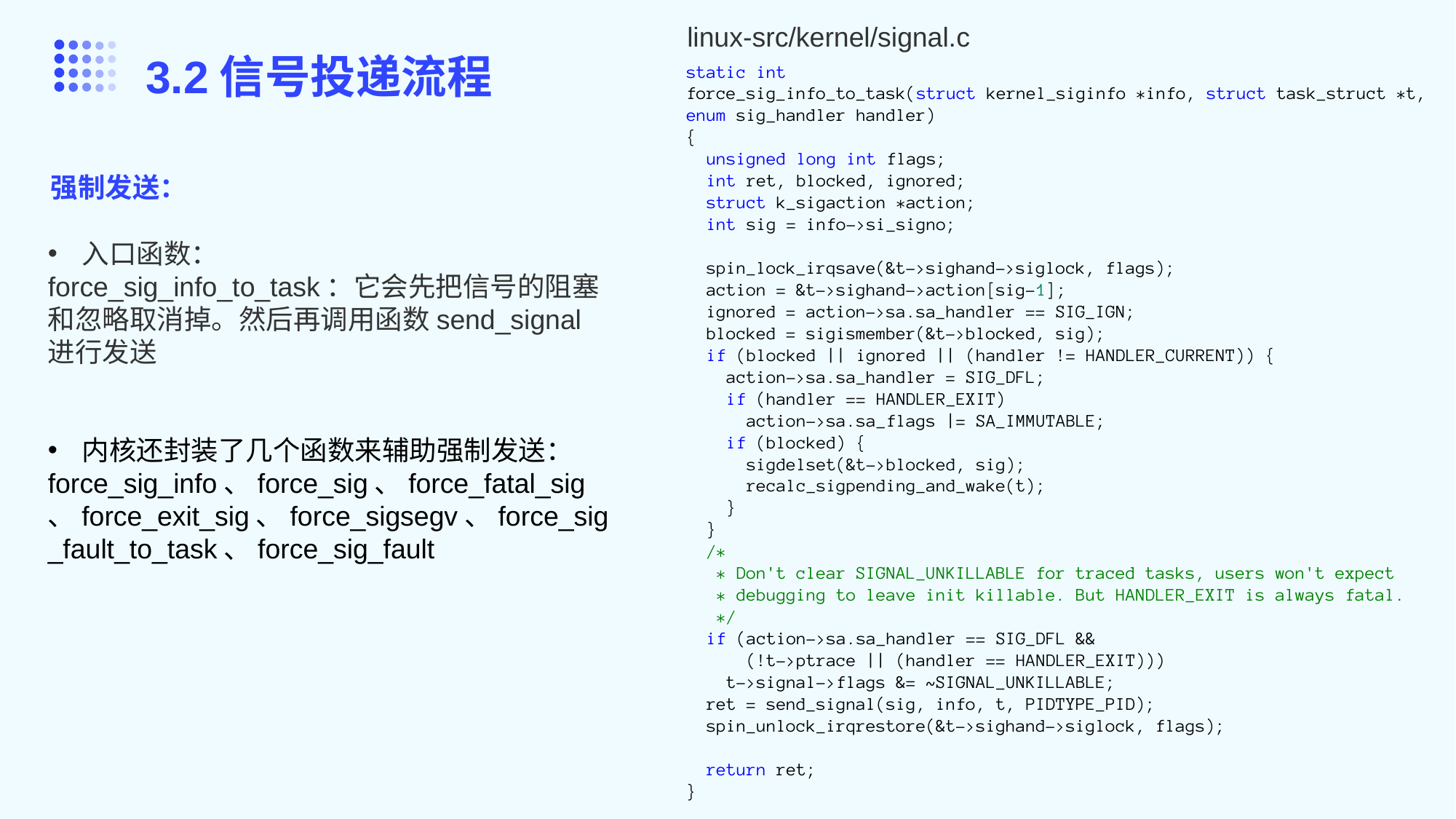

3.2信号投递流程

linux-src/kernel/signal.c
static int
force_sig_info_to_task(struct kernel_siginfo *info, struct task_struct *t, enum sig_handler handler)
{
  unsigned long int flags;
  int ret, blocked, ignored;
  struct k_sigaction *action;
  int sig = info->si_signo;
  spin_lock_irqsave(&t->sighand->siglock, flags);
  action = &t->sighand->action[sig-1];
  ignored = action->sa.sa_handler == SIG_IGN;
  blocked = sigismember(&t->blocked, sig);
  if (blocked || ignored || (handler != HANDLER_CURRENT)) {
    action->sa.sa_handler = SIG_DFL;
    if (handler == HANDLER_EXIT)
      action->sa.sa_flags |= SA_IMMUTABLE;
    if (blocked) {
      sigdelset(&t->blocked, sig);
      recalc_sigpending_and_wake(t);
    }
  }
  /*
   * Don't clear SIGNAL_UNKILLABLE for traced tasks, users won't expect
   * debugging to leave init killable. But HANDLER_EXIT is always fatal.
   */
  if (action->sa.sa_handler == SIG_DFL &&
      (!t->ptrace || (handler == HANDLER_EXIT)))
    t->signal->flags &= ~SIGNAL_UNKILLABLE;
  ret = send_signal(sig, info, t, PIDTYPE_PID);
  spin_unlock_irqrestore(&t->sighand->siglock, flags);
  return ret;
}
强制发送：

入口函数：
force_sig_info_to_task：它会先把信号的阻塞和忽略取消掉。然后再调用函数send_signal进行发送

内核还封装了几个函数来辅助强制发送：
force_sig_info、force_sig、force_fatal_sig、force_exit_sig、force_sigsegv、force_sig_fault_to_task、force_sig_fault